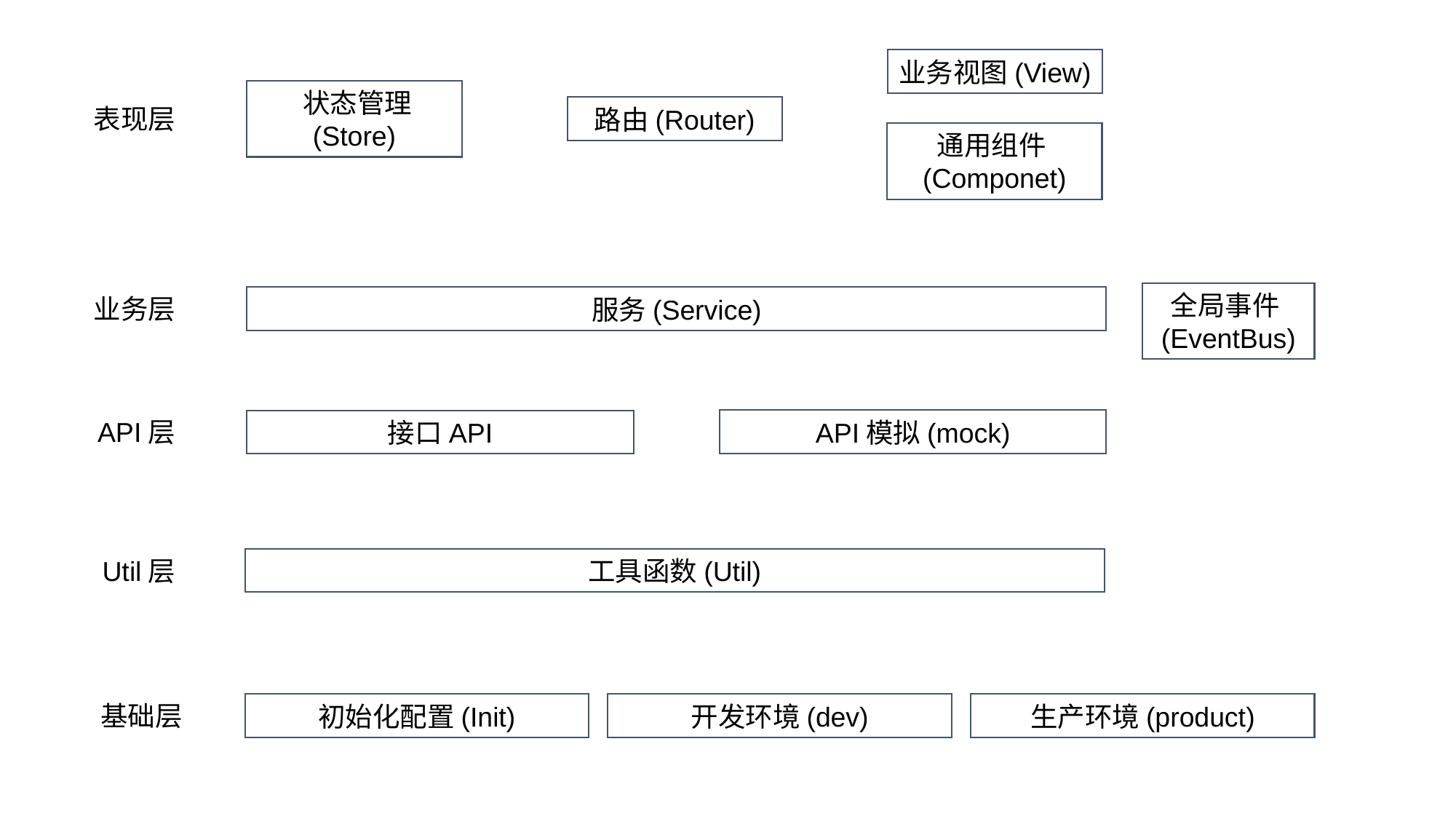

状态管理(Store)
路由(Router)
业务视图(View)
全局事件(EventBus)
表现层
通用组件(Componet)
服务(Service)
业务层
API模拟(mock)
接口API
API层
工具函数(Util)
Util层
初始化配置(Init)
开发环境(dev)
生产环境(product)
基础层